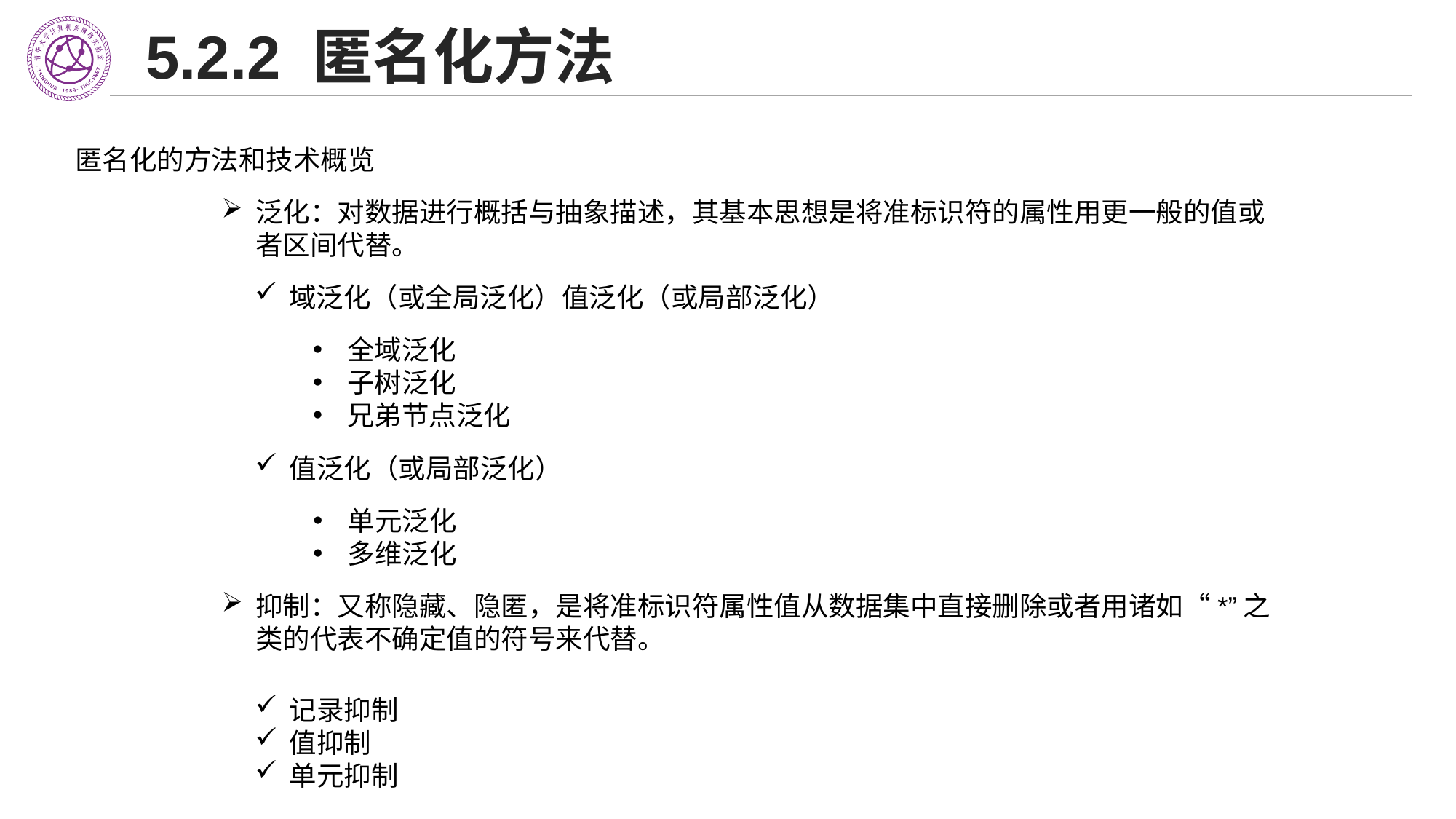

# 5.2.2 匿名化方法
匿名化的方法和技术概览
泛化：对数据进行概括与抽象描述，其基本思想是将准标识符的属性用更一般的值或者区间代替。
域泛化（或全局泛化）值泛化（或局部泛化）
全域泛化
子树泛化
兄弟节点泛化
值泛化（或局部泛化）
单元泛化
多维泛化
抑制：又称隐藏、隐匿，是将准标识符属性值从数据集中直接删除或者用诸如“*”之类的代表不确定值的符号来代替。
记录抑制
值抑制
单元抑制